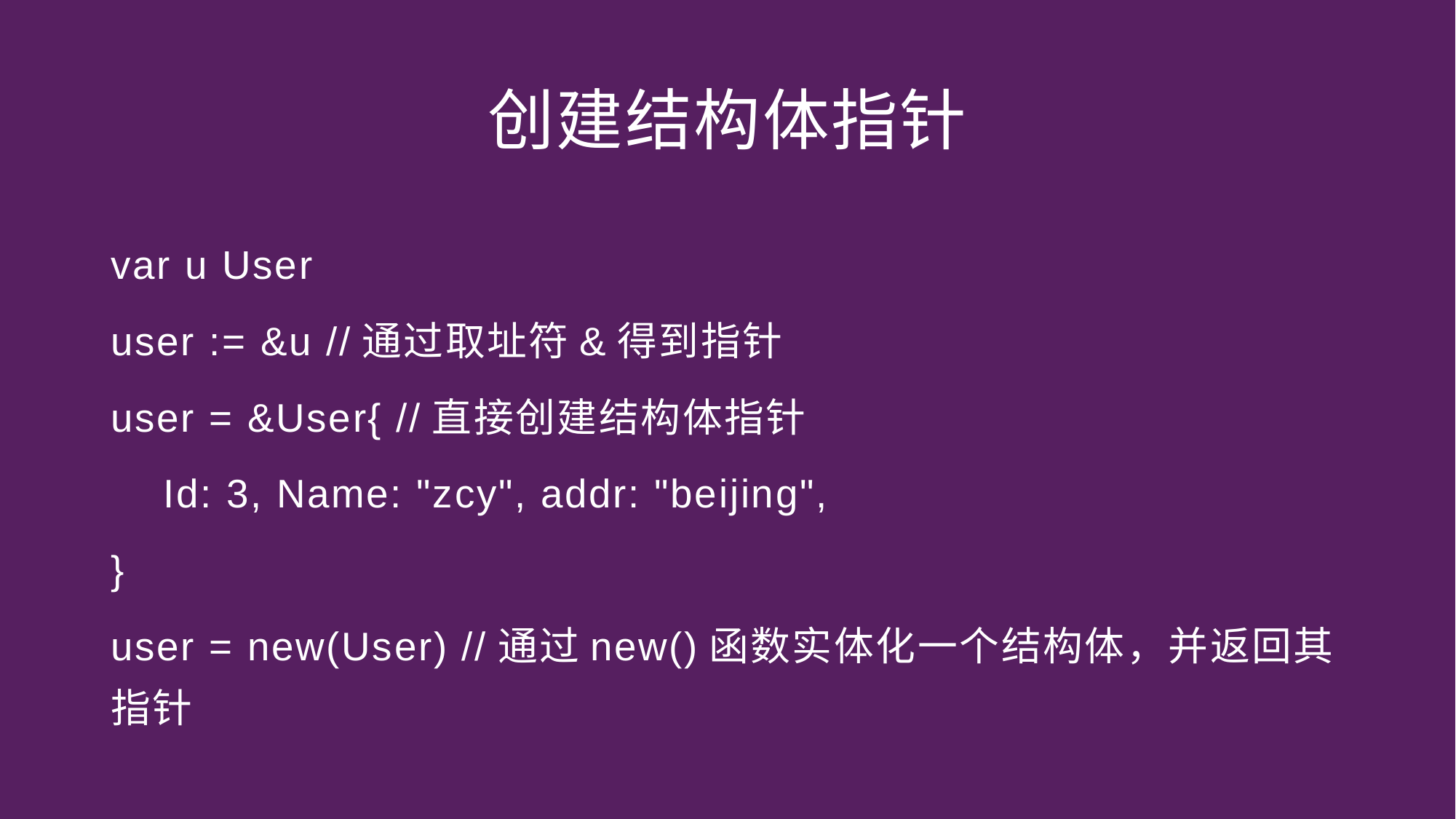

# 创建结构体指针
var u User
user := &u //通过取址符&得到指针
user = &User{ //直接创建结构体指针
    Id: 3, Name: "zcy", addr: "beijing",
}
user = new(User) //通过new()函数实体化一个结构体，并返回其指针